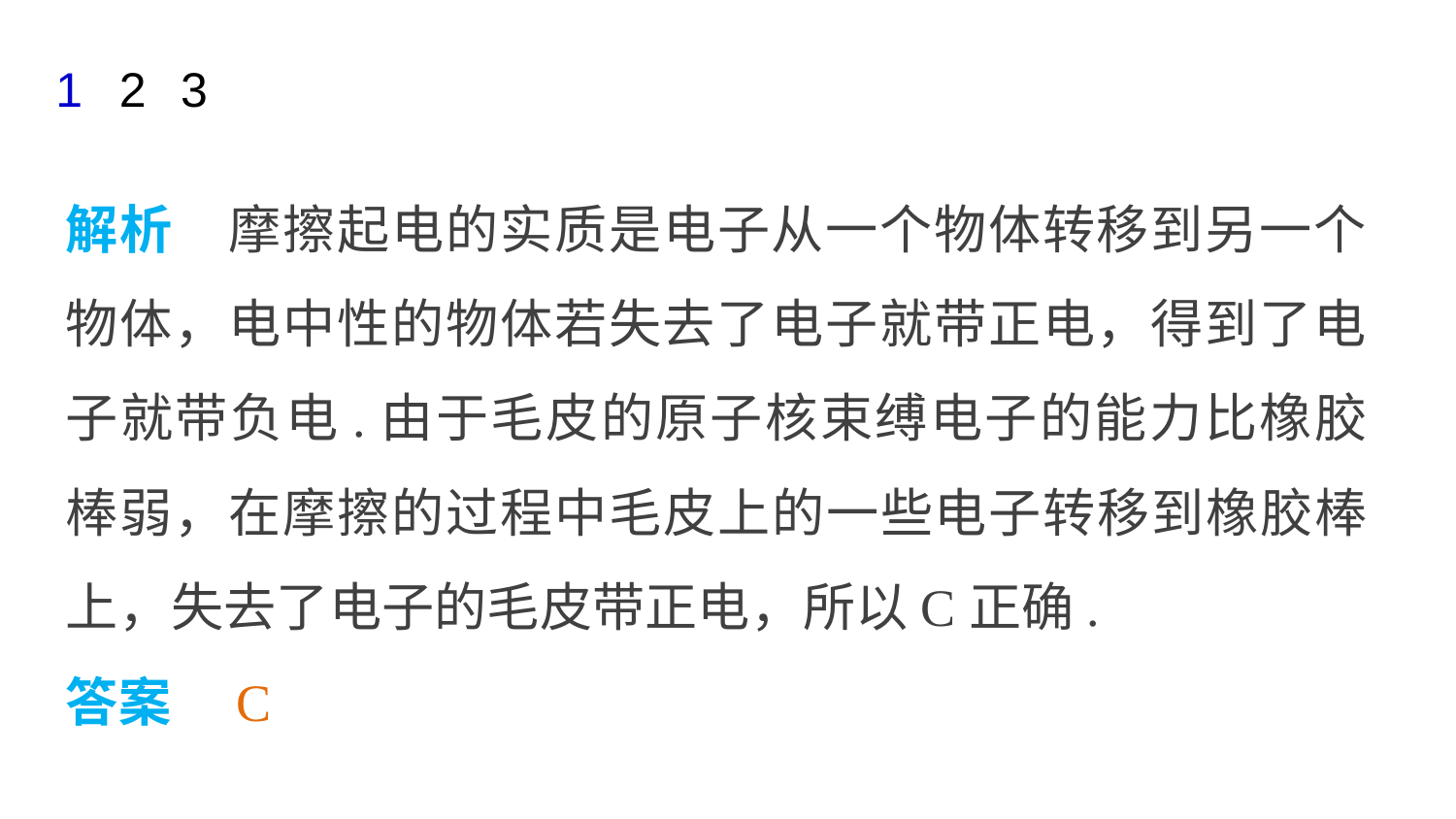

1
2
3
解析　摩擦起电的实质是电子从一个物体转移到另一个物体，电中性的物体若失去了电子就带正电，得到了电子就带负电.由于毛皮的原子核束缚电子的能力比橡胶棒弱，在摩擦的过程中毛皮上的一些电子转移到橡胶棒上，失去了电子的毛皮带正电，所以C正确.
答案　C